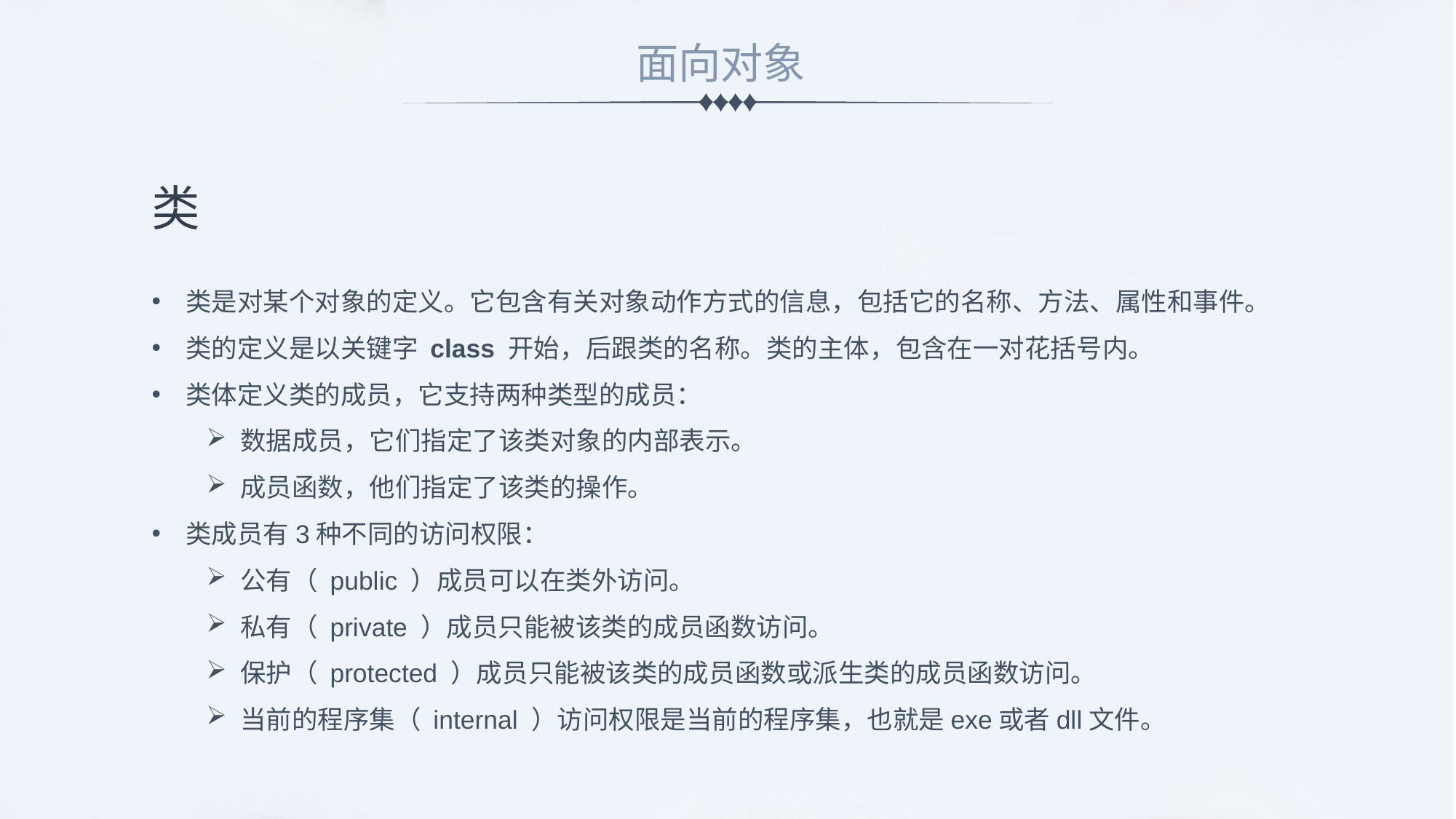

类
类是对某个对象的定义。它包含有关对象动作方式的信息，包括它的名称、方法、属性和事件。
类的定义是以关键字 class 开始，后跟类的名称。类的主体，包含在一对花括号内。
类体定义类的成员，它支持两种类型的成员：
数据成员，它们指定了该类对象的内部表示。
成员函数，他们指定了该类的操作。
类成员有3种不同的访问权限：
公有（ public ）成员可以在类外访问。
私有（ private ）成员只能被该类的成员函数访问。
保护（ protected ）成员只能被该类的成员函数或派生类的成员函数访问。
当前的程序集（ internal ）访问权限是当前的程序集，也就是exe或者dll文件。